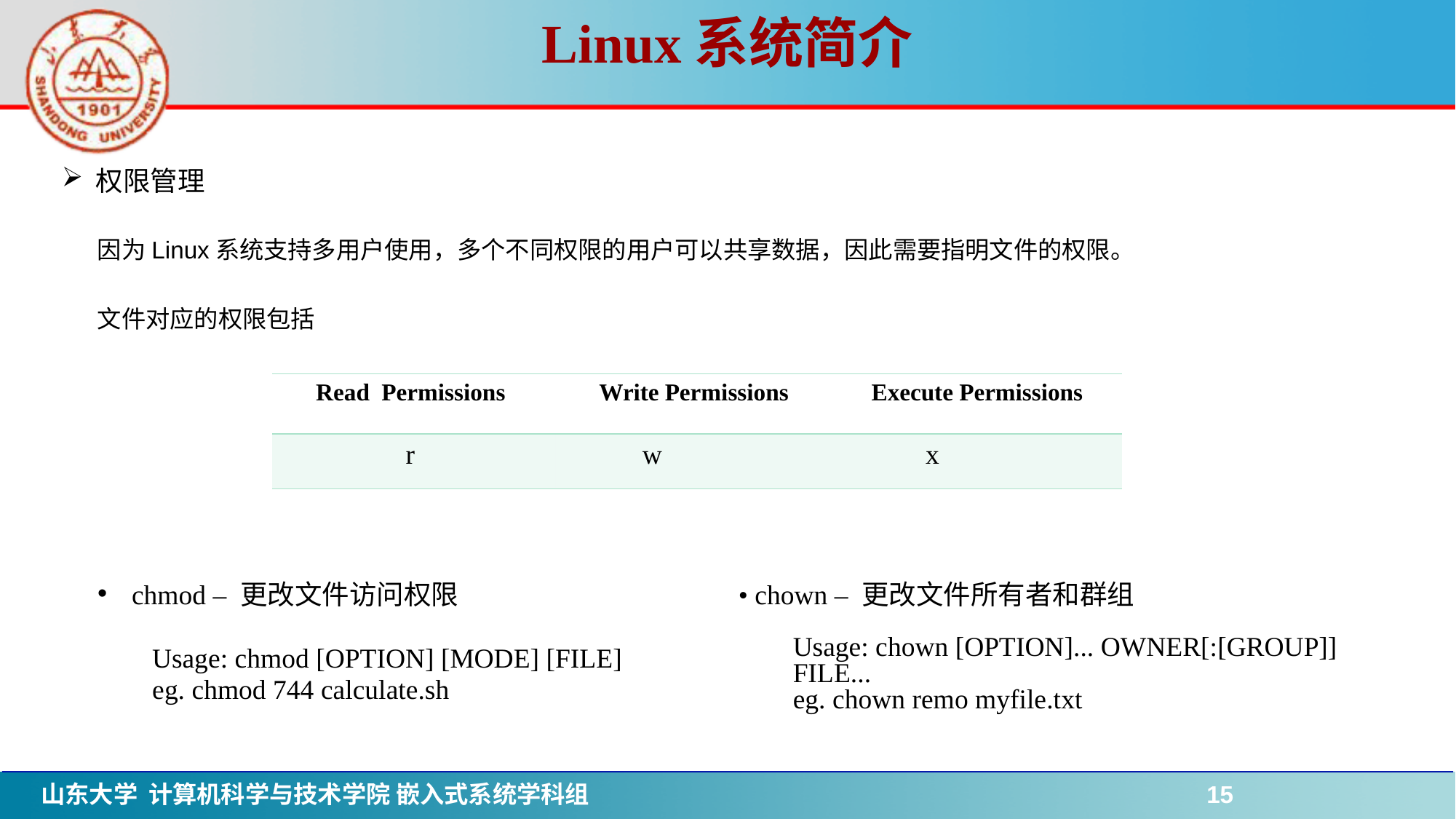

# Linux系统简介
权限管理
因为Linux系统支持多用户使用，多个不同权限的用户可以共享数据，因此需要指明文件的权限。
文件对应的权限包括

| Read Permissions | Write Permissions | Execute Permissions |
| --- | --- | --- |
| r | w | x |
chmod – 更改文件访问权限

Usage: chmod [OPTION] [MODE] [FILE]
eg. chmod 744 calculate.sh
• chown – 更改文件所有者和群组

Usage: chown [OPTION]... OWNER[:[GROUP]]
FILE...
eg. chown remo myfile.txt